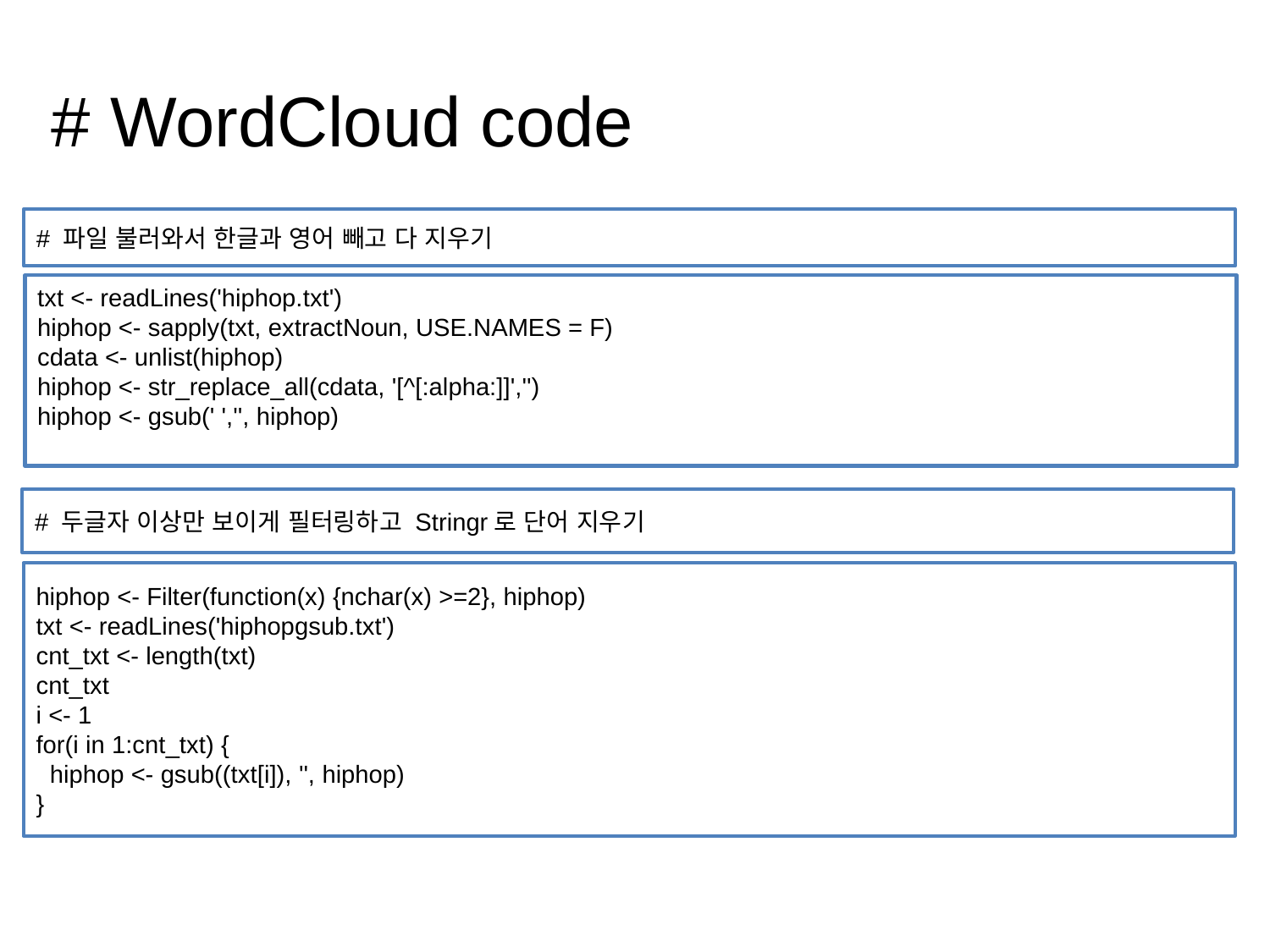

# WordCloud code
# 파일 불러와서 한글과 영어 빼고 다 지우기
txt <- readLines('hiphop.txt')
hiphop <- sapply(txt, extractNoun, USE.NAMES = F)
cdata <- unlist(hiphop)
hiphop <- str_replace_all(cdata, '[^[:alpha:]]','')
hiphop <- gsub(' ','', hiphop)

# 두글자 이상만 보이게 필터링하고 Stringr로 단어 지우기
hiphop <- Filter(function(x) {nchar(x) >=2}, hiphop)
txt <- readLines('hiphopgsub.txt')
cnt_txt <- length(txt)
cnt_txt
i <- 1
for(i in 1:cnt_txt) {
  hiphop <- gsub((txt[i]), '', hiphop)
}